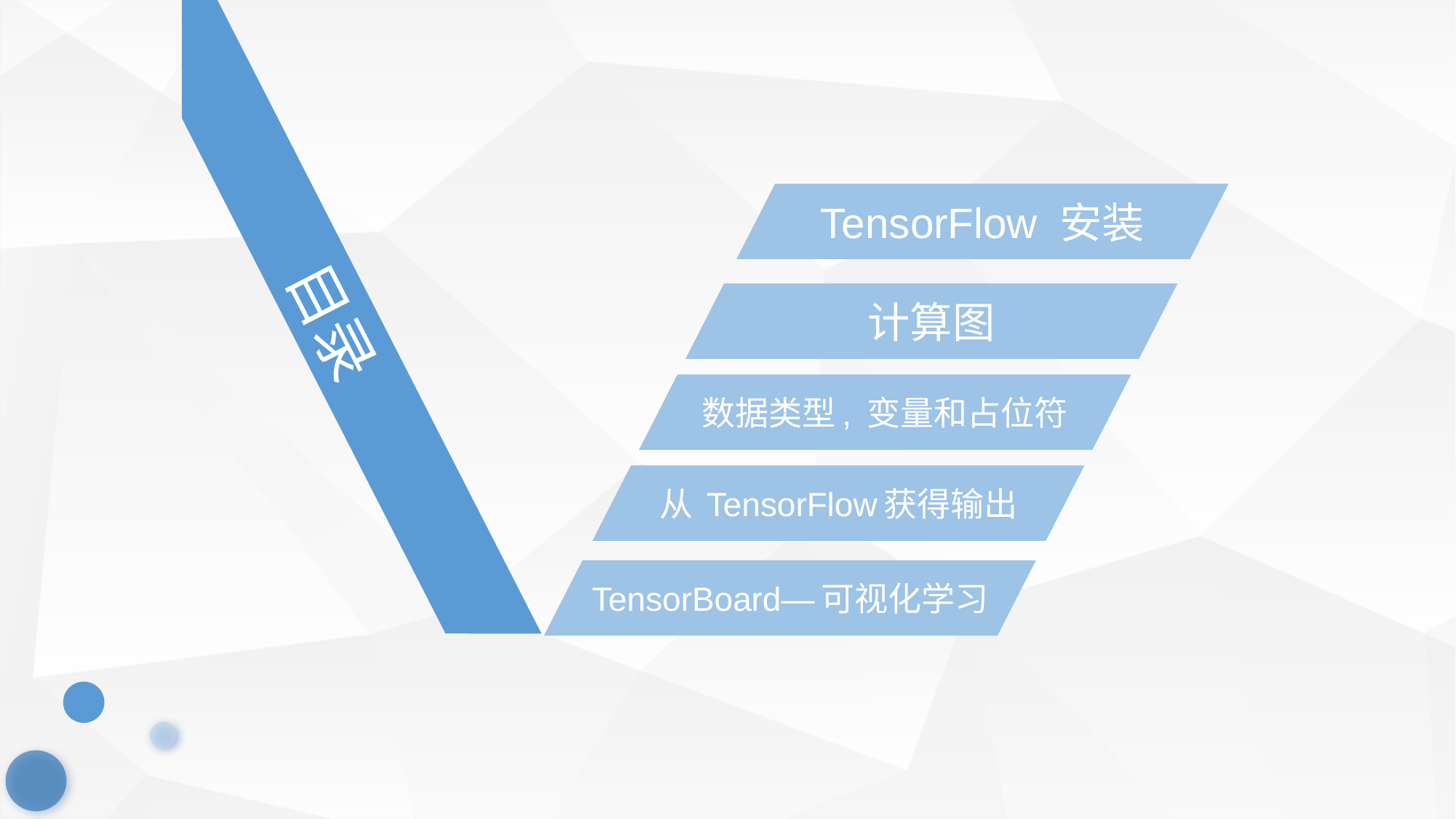

目录
TensorFlow 安装
计算图
数据类型, 变量和占位符
从 TensorFlow获得输出
TensorBoard—可视化学习